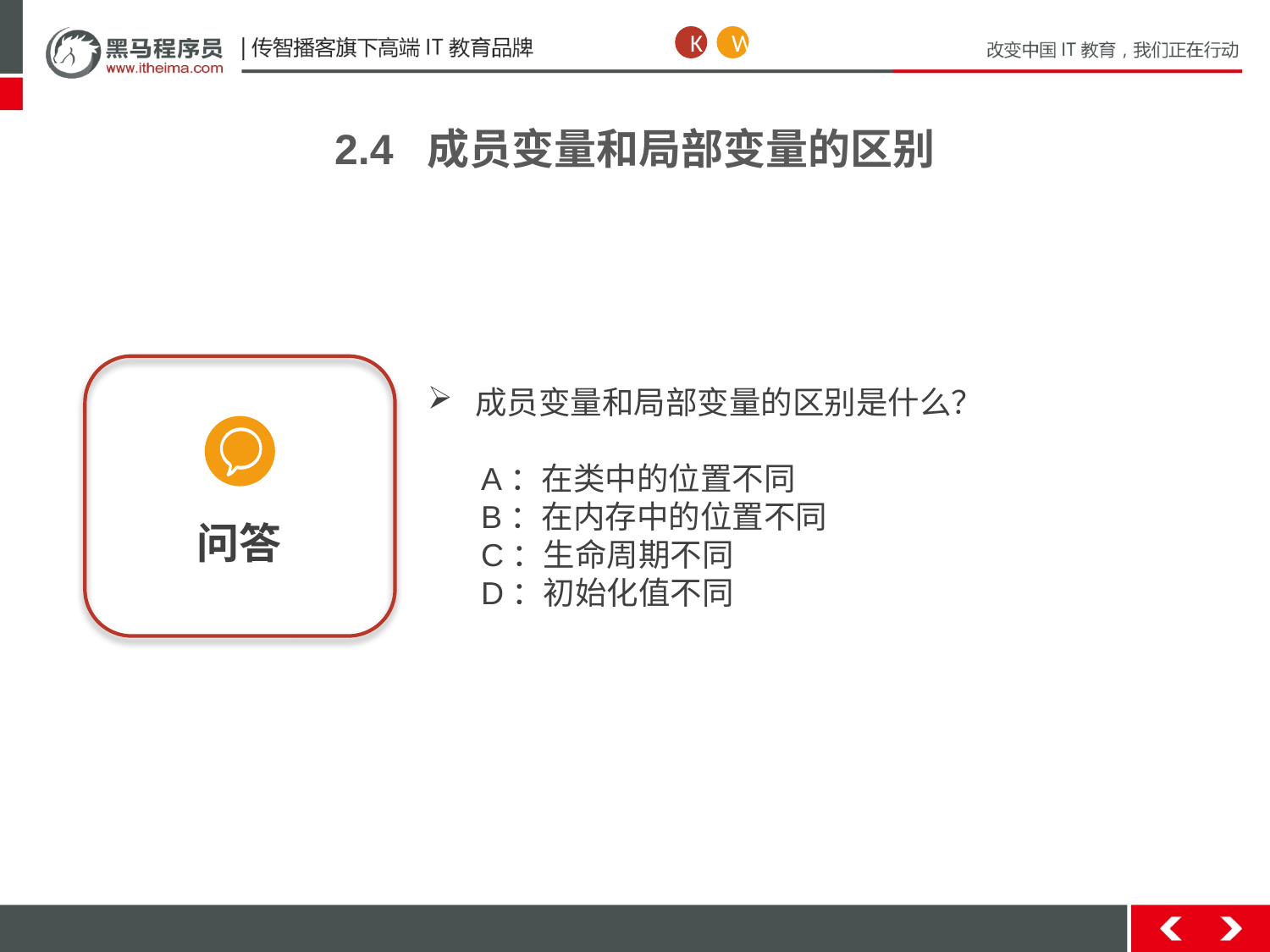

K
W
2.4  成员变量和局部变量的区别

问答
成员变量和局部变量的区别是什么？

      A：在类中的位置不同
      B：在内存中的位置不同
      C：生命周期不同
      D：初始化值不同